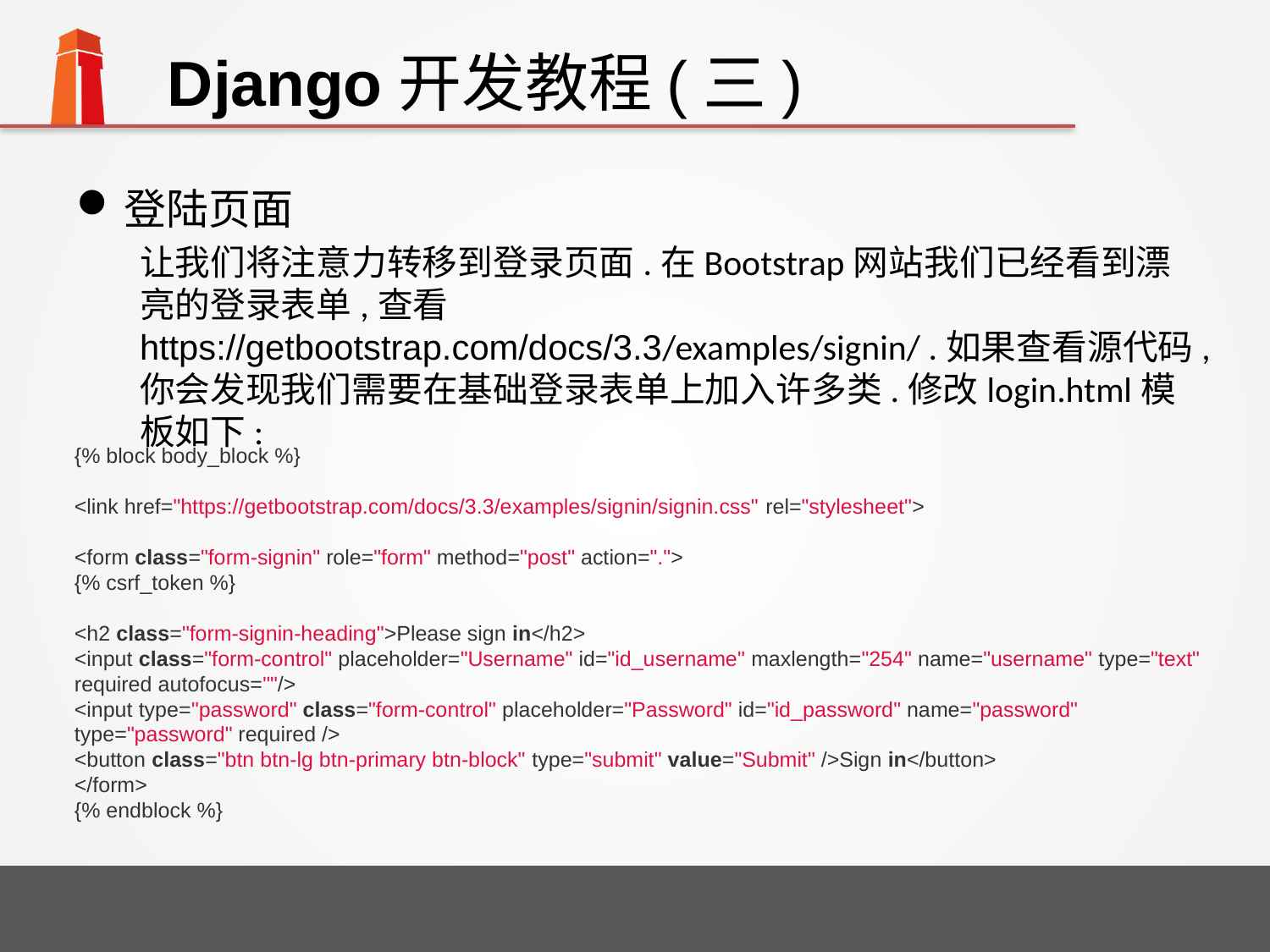

# Django开发教程(三)
登陆页面
让我们将注意力转移到登录页面.在Bootstrap网站我们已经看到漂亮的登录表单,查看 https://getbootstrap.com/docs/3.3/examples/signin/ .如果查看源代码,你会发现我们需要在基础登录表单上加入许多类.修改login.html模板如下:
{% block body_block %}

<link href="https://getbootstrap.com/docs/3.3/examples/signin/signin.css" rel="stylesheet">

<form class="form-signin" role="form" method="post" action=".">
{% csrf_token %}

<h2 class="form-signin-heading">Please sign in</h2>
<input class="form-control" placeholder="Username" id="id_username" maxlength="254" name="username" type="text" required autofocus=""/>
<input type="password" class="form-control" placeholder="Password" id="id_password" name="password" type="password" required />
<button class="btn btn-lg btn-primary btn-block" type="submit" value="Submit" />Sign in</button>
</form>
{% endblock %}